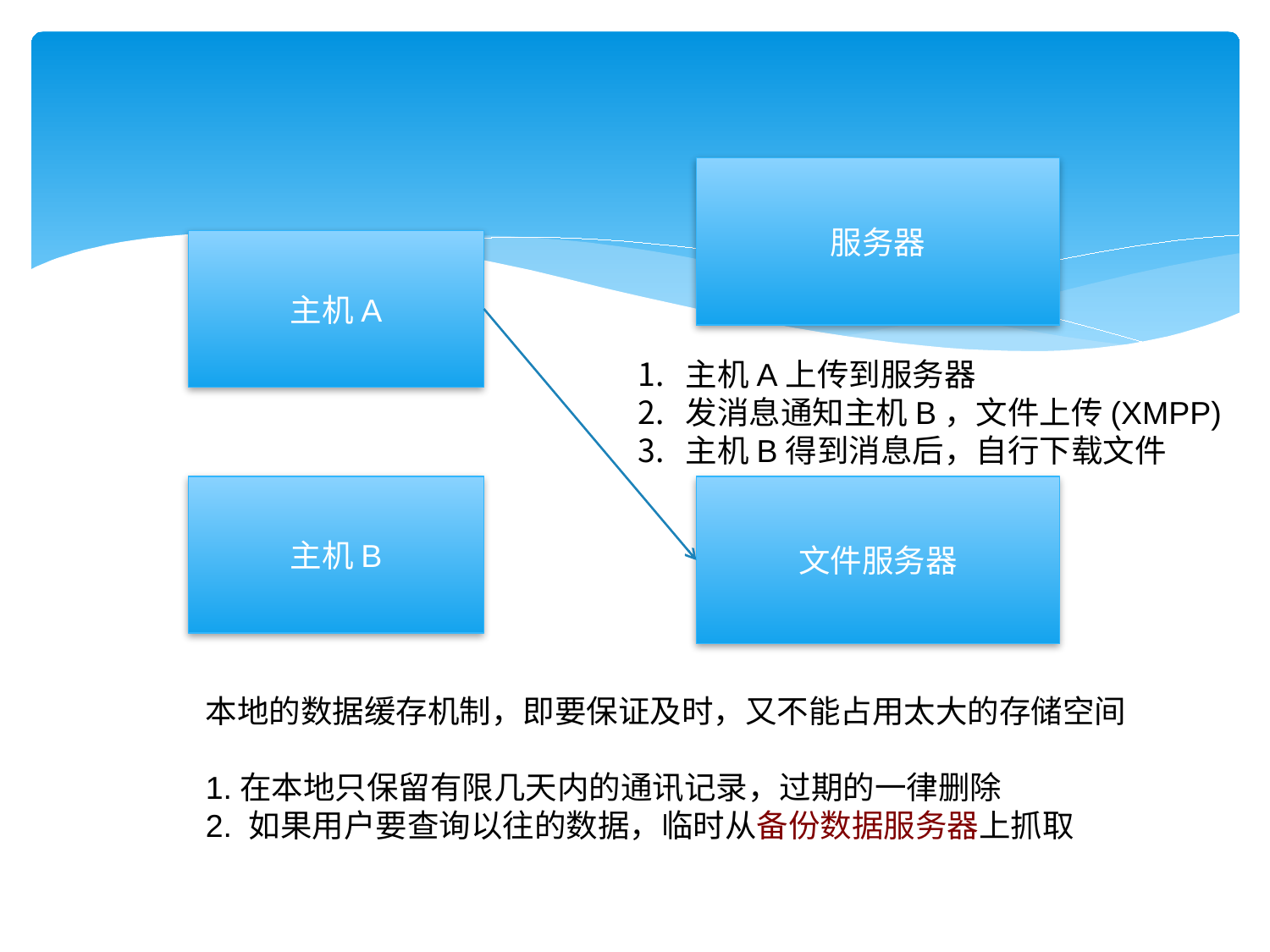

#
服务器
主机A
主机A上传到服务器
发消息通知主机B，文件上传(XMPP)
主机B得到消息后，自行下载文件
主机B
文件服务器
本地的数据缓存机制，即要保证及时，又不能占用太大的存储空间

1.在本地只保留有限几天内的通讯记录，过期的一律删除
2. 如果用户要查询以往的数据，临时从备份数据服务器上抓取